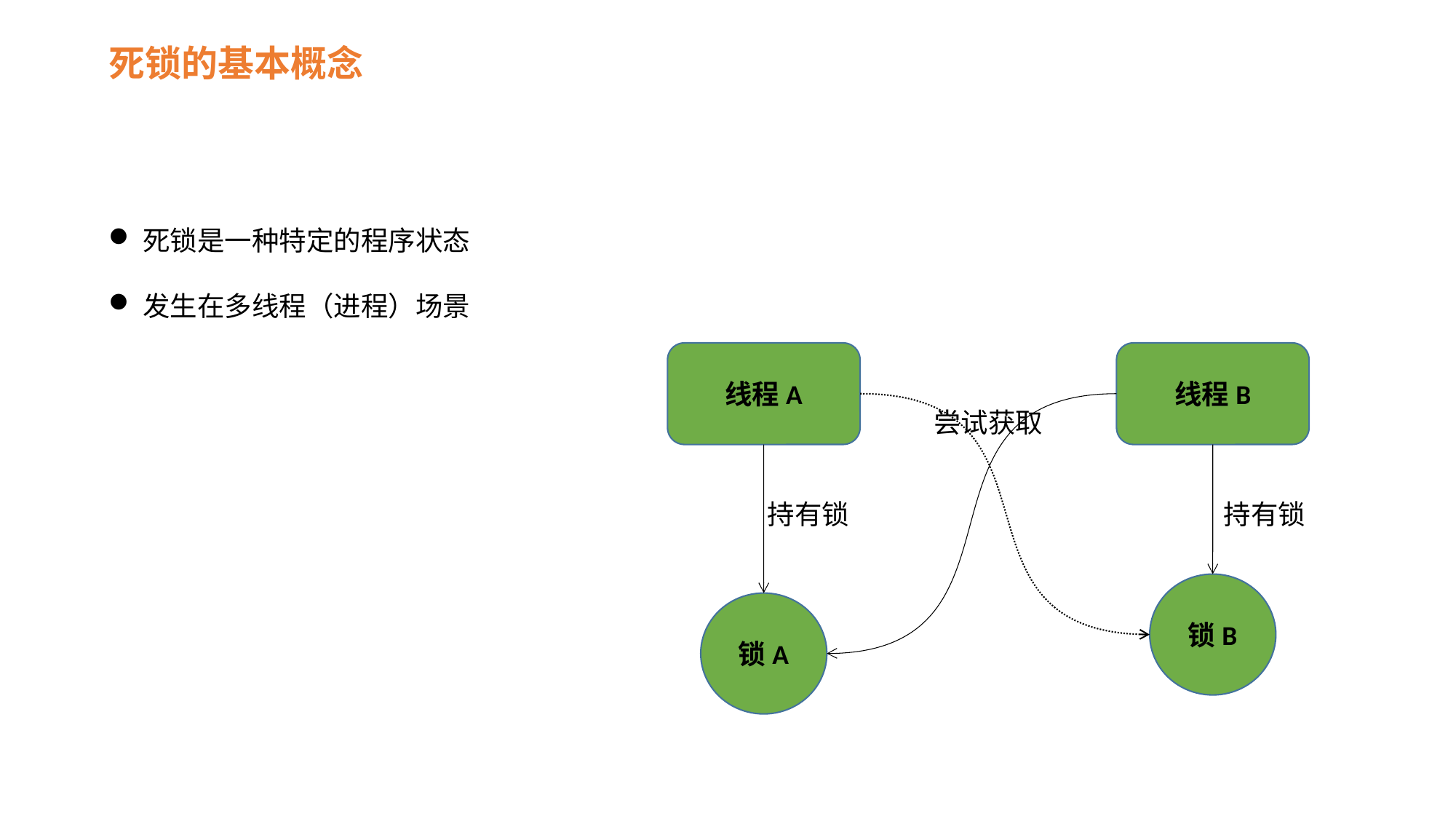

死锁的基本概念
死锁是一种特定的程序状态

发生在多线程（进程）场景
线程A
线程B
尝试获取
持有锁
持有锁
锁B
锁A